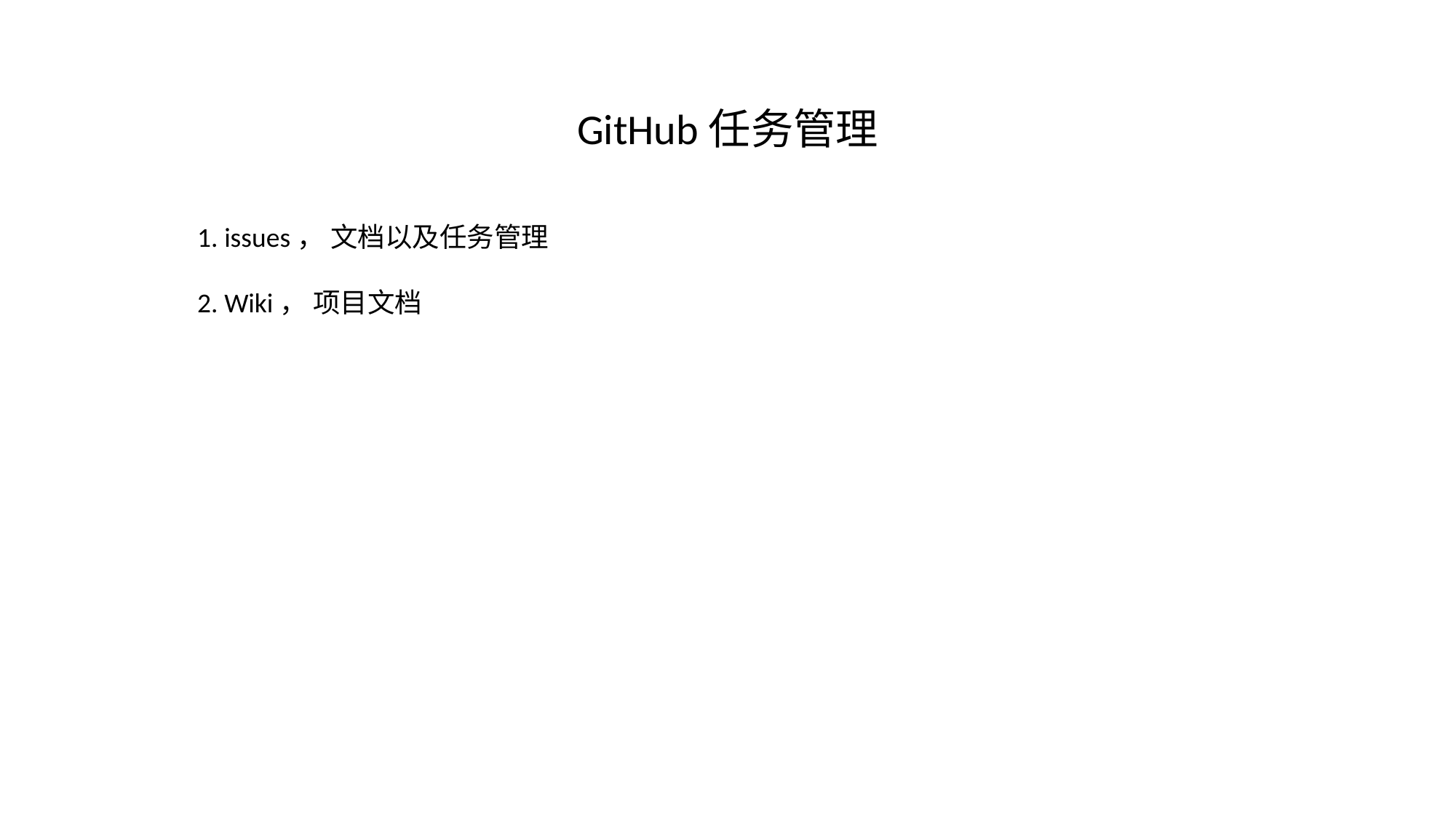

# GitHub任务管理
1. issues， 文档以及任务管理

2. Wiki， 项目文档